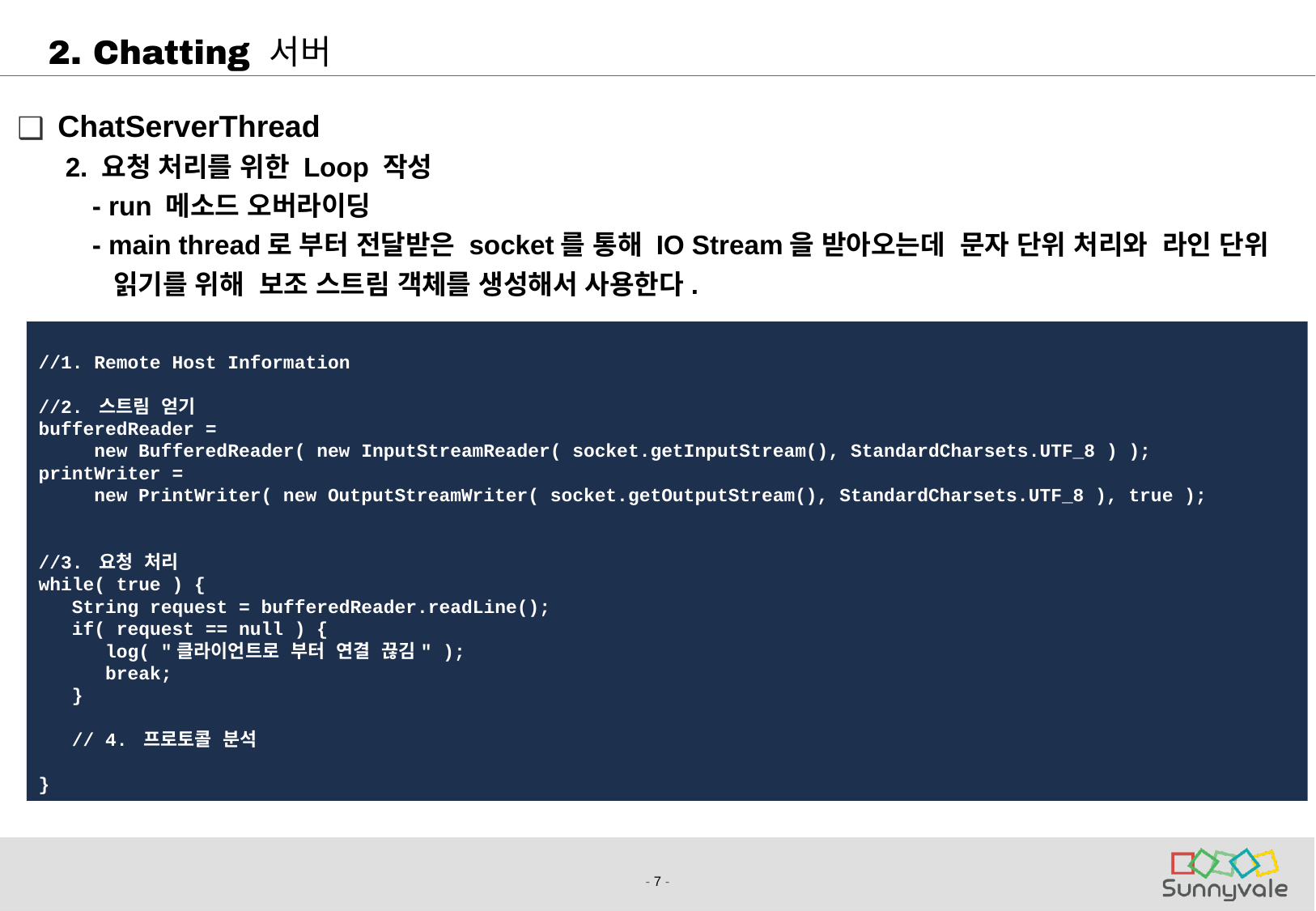

# 2. Chatting 서버
ChatServerThread
	 2. 요청 처리를 위한 Loop 작성
          - run 메소드 오버라이딩
          - main thread로 부터 전달받은 socket를 통해 IO Stream을 받아오는데  문자 단위 처리와  라인 단위
            읽기를 위해  보조 스트림 객체를 생성해서 사용한다.

//1. Remote Host Information

//2. 스트림 얻기
bufferedReader =
     new BufferedReader( new InputStreamReader( socket.getInputStream(), StandardCharsets.UTF_8 ) );
printWriter =
     new PrintWriter( new OutputStreamWriter( socket.getOutputStream(), StandardCharsets.UTF_8 ), true );

//3. 요청 처리
while( true ) {
   String request = bufferedReader.readLine();
   if( request == null ) {
      log( "클라이언트로 부터 연결 끊김" );
      break;
   }

   // 4. 프로토콜 분석

}